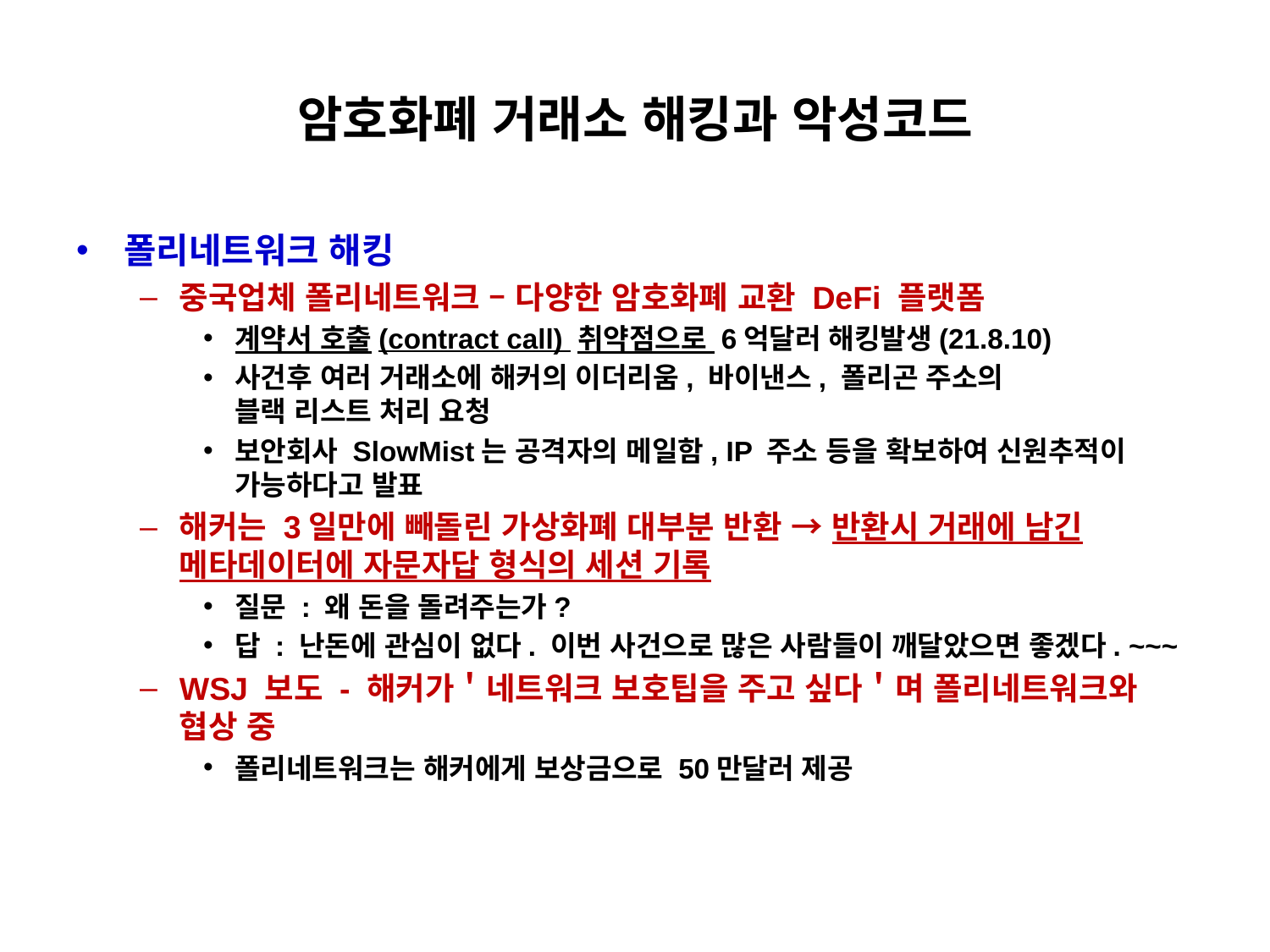

# 암호화폐 거래소 해킹과 악성코드
폴리네트워크 해킹
중국업체 폴리네트워크 – 다양한 암호화폐 교환 DeFi 플랫폼
계약서 호출(contract call) 취약점으로 6억달러 해킹발생(21.8.10)
사건후 여러 거래소에 해커의 이더리움, 바이낸스, 폴리곤 주소의
블랙 리스트 처리 요청
보안회사 SlowMist는 공격자의 메일함, IP 주소 등을 확보하여 신원추적이 가능하다고 발표
해커는 3일만에 빼돌린 가상화폐 대부분 반환 → 반환시 거래에 남긴
메타데이터에 자문자답 형식의 세션 기록
질문 : 왜 돈을 돌려주는가?
답 : 난돈에 관심이 없다. 이번 사건으로 많은 사람들이 깨달았으면 좋겠다. ~~~
WSJ 보도 - 해커가＇네트워크 보호팁을 주고 싶다＇며 폴리네트워크와 협상 중
폴리네트워크는 해커에게 보상금으로 50만달러 제공